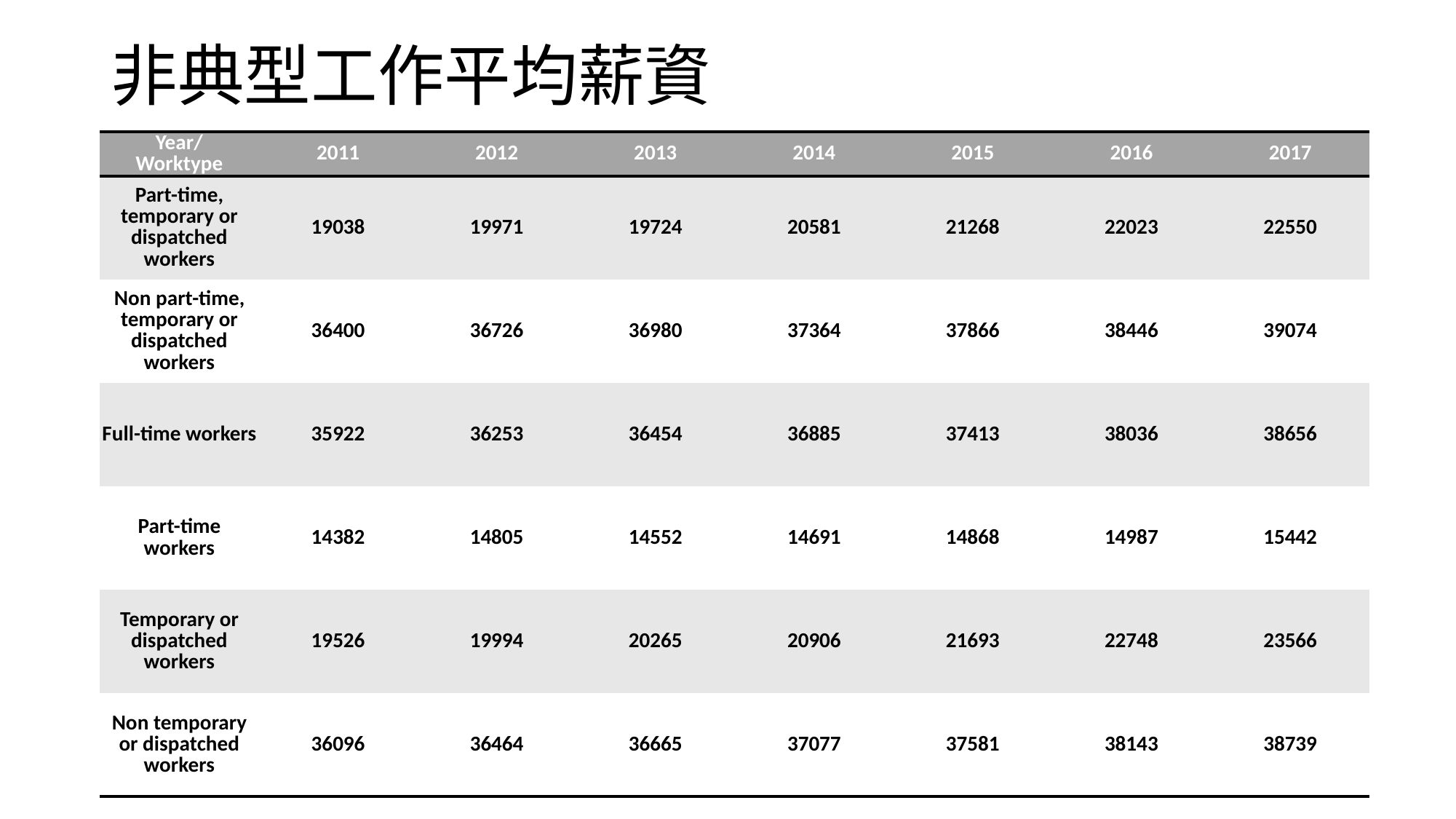

# 非典型工作平均薪資
| Year/ Worktype | 2011 | 2012 | 2013 | 2014 | 2015 | 2016 | 2017 |
| --- | --- | --- | --- | --- | --- | --- | --- |
| Part-time, temporary or dispatched workers | 19038 | 19971 | 19724 | 20581 | 21268 | 22023 | 22550 |
| Non part-time, temporary or dispatched workers | 36400 | 36726 | 36980 | 37364 | 37866 | 38446 | 39074 |
| Full-time workers | 35922 | 36253 | 36454 | 36885 | 37413 | 38036 | 38656 |
| Part-time workers | 14382 | 14805 | 14552 | 14691 | 14868 | 14987 | 15442 |
| Temporary or dispatched workers | 19526 | 19994 | 20265 | 20906 | 21693 | 22748 | 23566 |
| Non temporary or dispatched workers | 36096 | 36464 | 36665 | 37077 | 37581 | 38143 | 38739 |